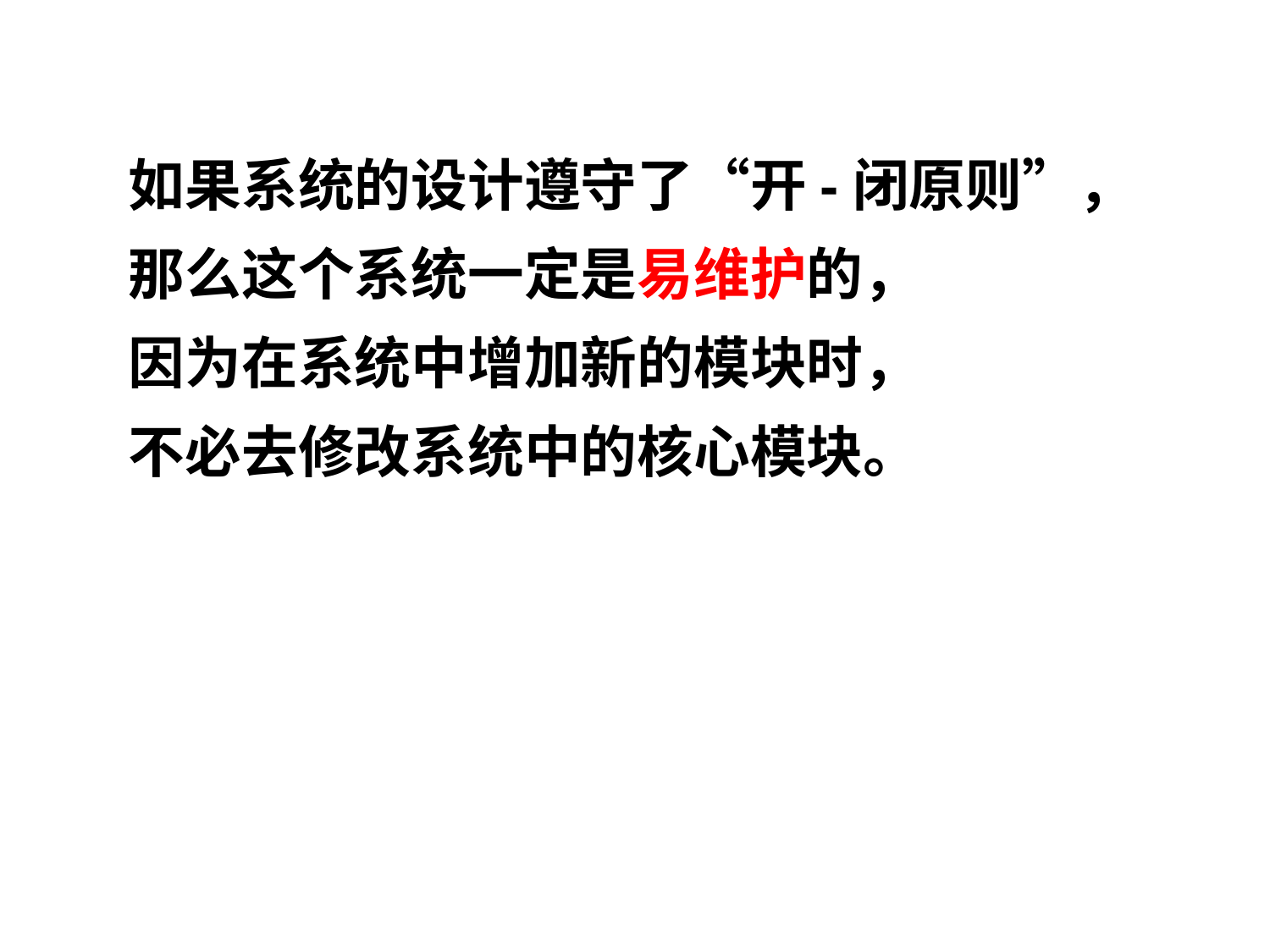

如果系统的设计遵守了“开-闭原则”，
那么这个系统一定是易维护的，
因为在系统中增加新的模块时，
不必去修改系统中的核心模块。